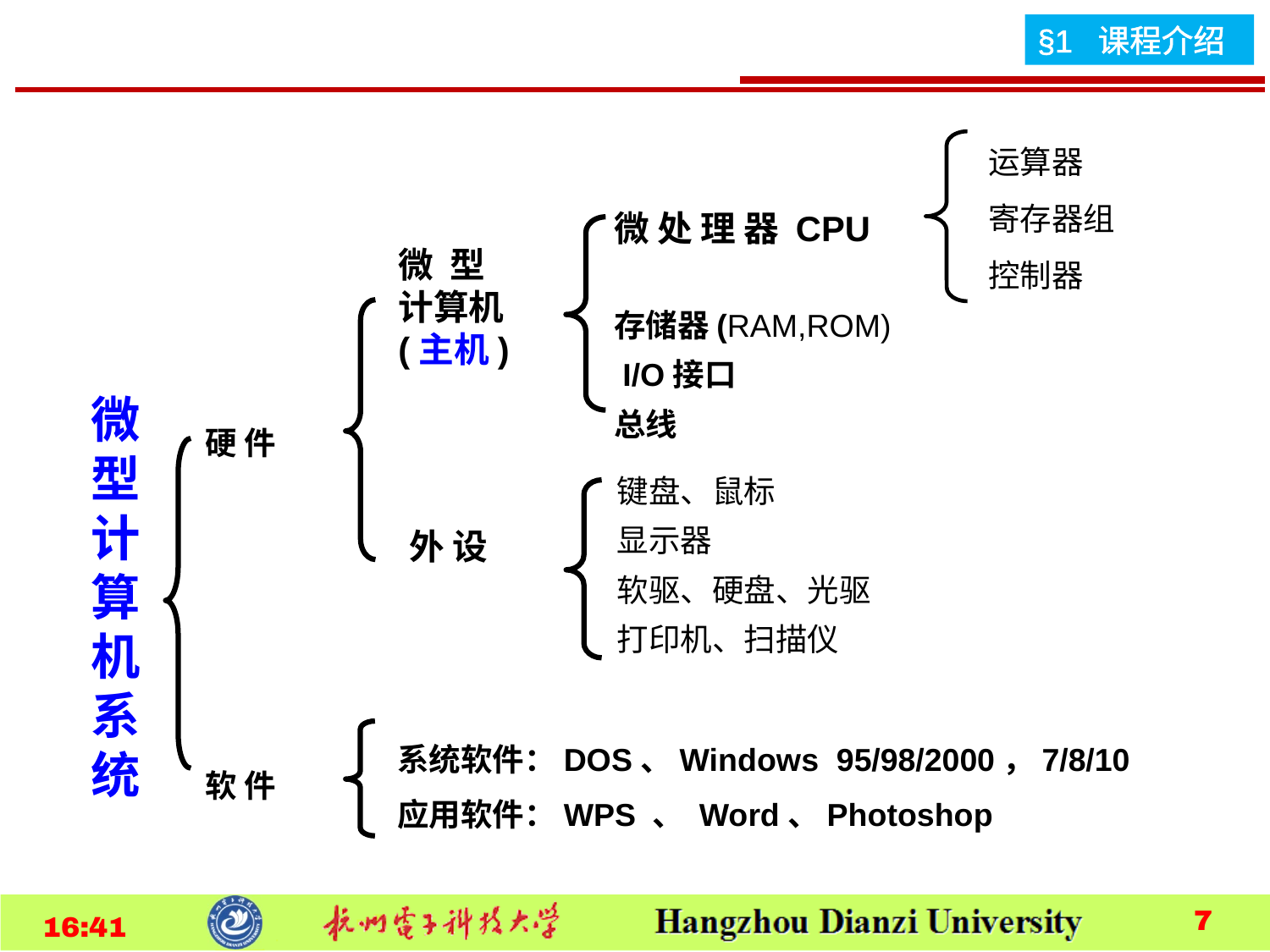

运算器
寄存器组
控制器

微 处 理 器 CPU

存储器(RAM,ROM)
 I/O接口
总线

微  型
计算机
(主机)

微型计算机系统
硬 件

软 件

键盘、鼠标
显示器
软驱、硬盘、光驱
打印机、扫描仪

外 设

系统软件：DOS、Windows  95/98/2000，7/8/10
应用软件：WPS 、 Word、Photoshop